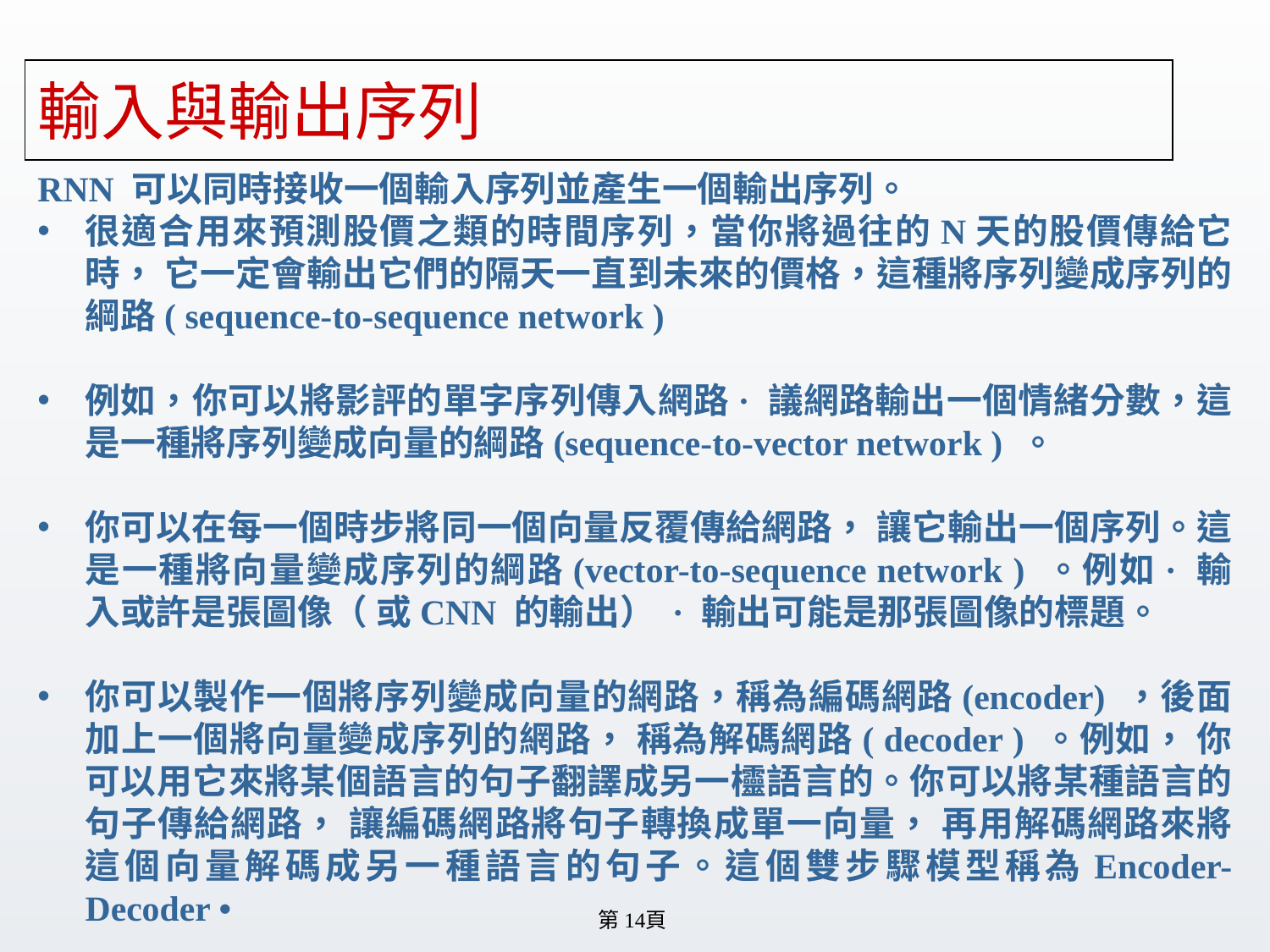

# 輸入與輸出序列
RNN 可以同時接收一個輸入序列並產生一個輸出序列。
很適合用來預測股價之類的時間序列，當你將過往的N天的股價傳給它時， 它一定會輸出它們的隔天一直到未來的價格，這種將序列變成序列的綱路( sequence-to-sequence network )

例如，你可以將影評的單字序列傳入網路· 議網路輸出一個情緒分數，這是一種將序列變成向量的綱路(sequence-to-vector network ) 。

你可以在每一個時步將同一個向量反覆傳給網路， 讓它輸出一個序列。這是一種將向量變成序列的綱路(vector-to-sequence network ) 。例如· 輸入或許是張圖像（ 或CNN 的輸出） · 輸出可能是那張圖像的標題。

你可以製作一個將序列變成向量的網路，稱為編碼網路(encoder) ，後面加上一個將向量變成序列的網路， 稱為解碼網路( decoder ) 。例如， 你可以用它來將某個語言的句子翻譯成另一欞語言的。你可以將某種語言的句子傳給網路， 讓編碼網路將句子轉換成單一向量， 再用解碼網路來將這個向量解碼成另一種語言的句子。這個雙步驟模型稱為Encoder-Decoder •